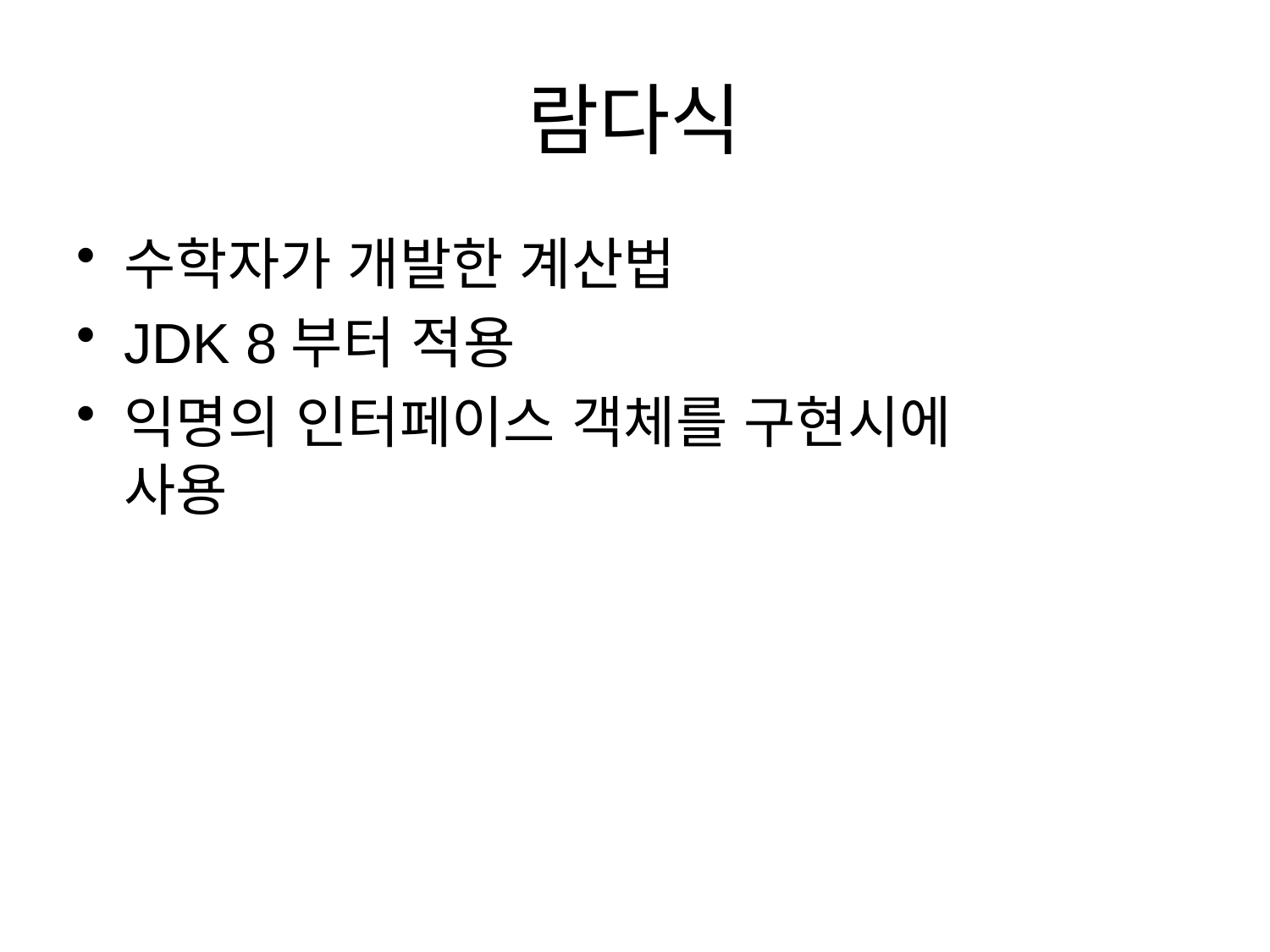

# 람다식
수학자가 개발한 계산법
JDK 8부터 적용
익명의 인터페이스 객체를 구현시에
사용